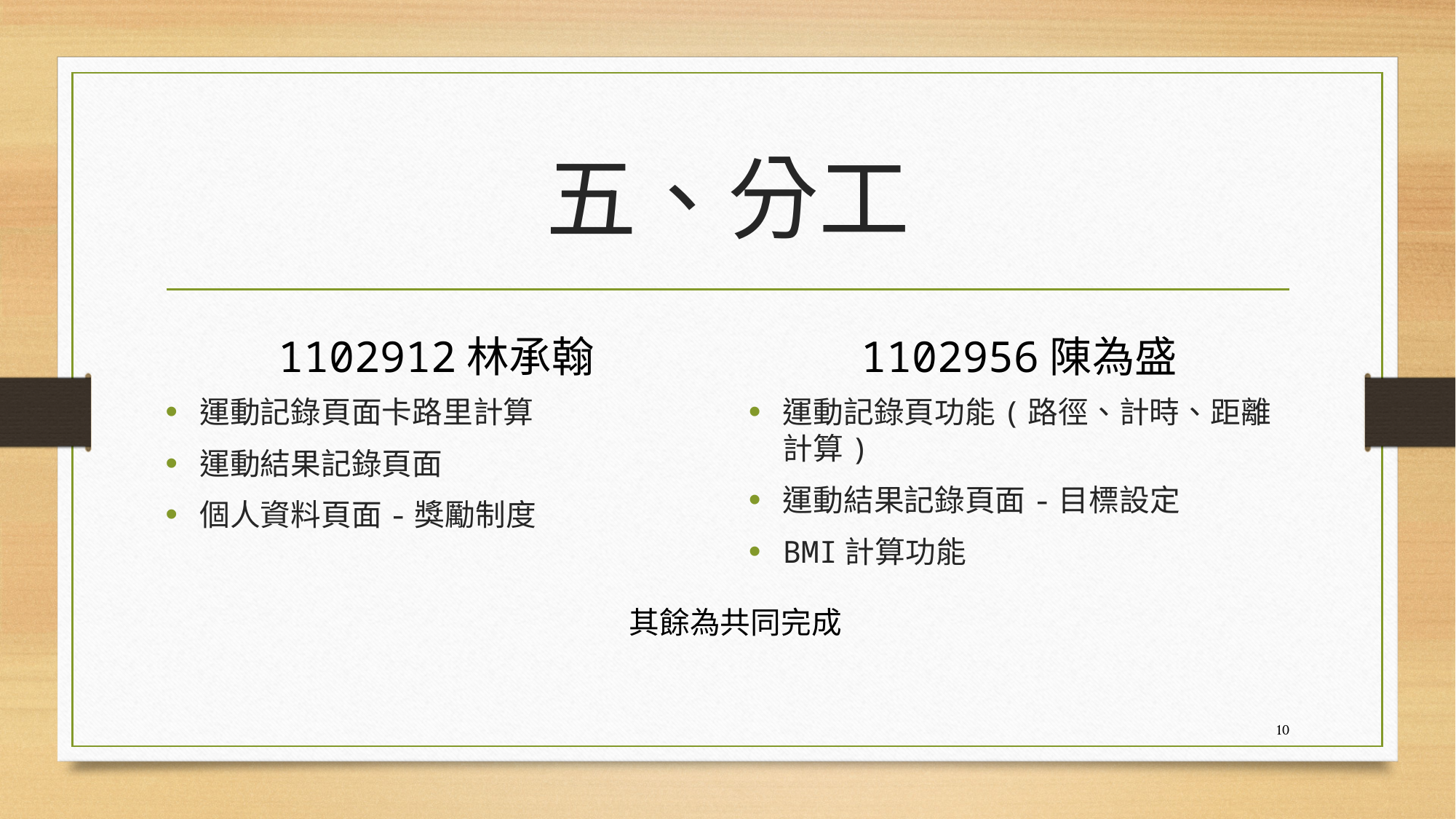

# 五、分工
1102912林承翰
1102956陳為盛
運動記錄頁面卡路里計算
運動結果記錄頁面
個人資料頁面-獎勵制度

運動記錄頁功能(路徑、計時、距離計算)
運動結果記錄頁面-目標設定
BMI計算功能
其餘為共同完成
10